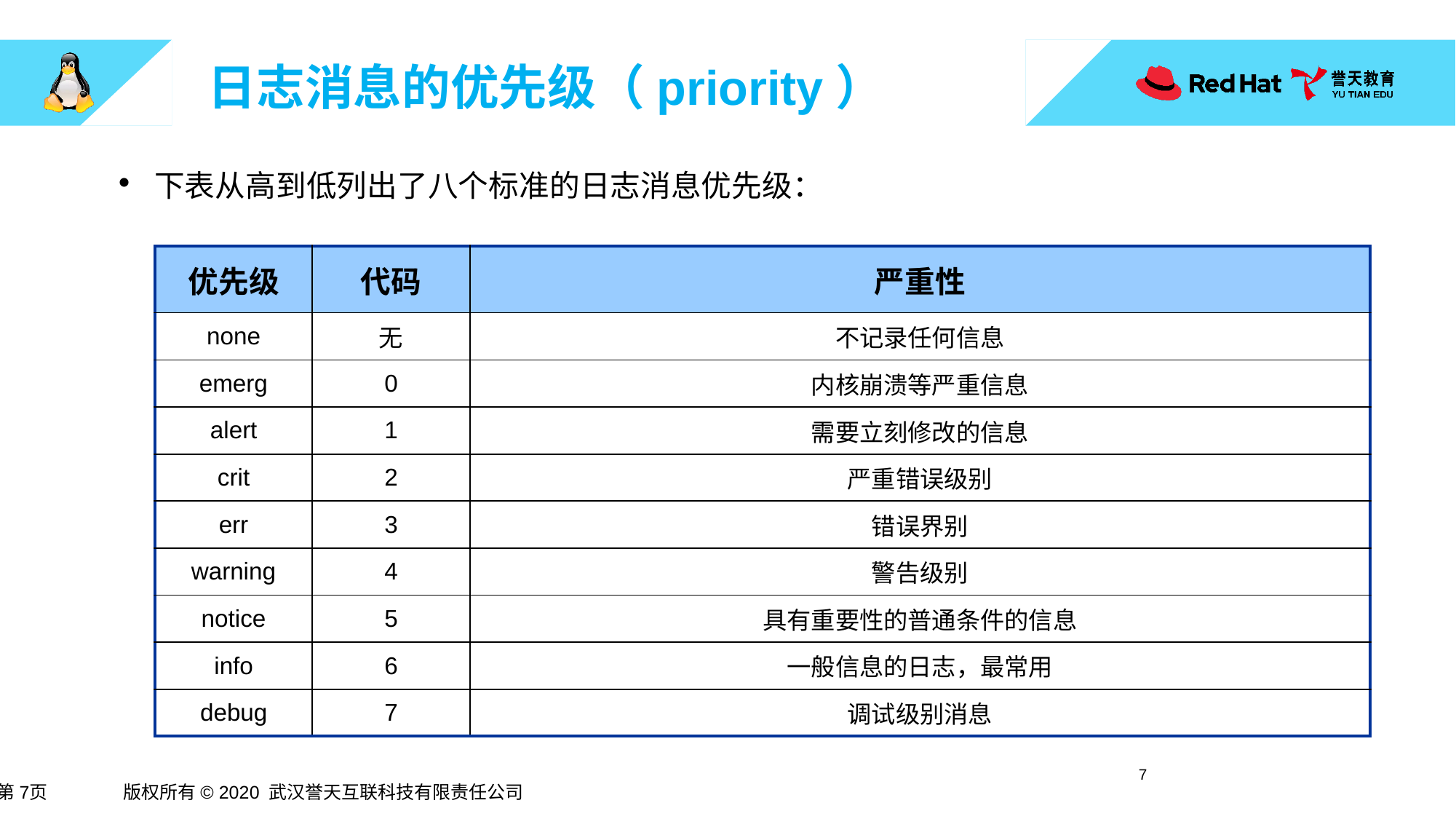

# 日志消息的优先级（priority）
下表从高到低列出了八个标准的日志消息优先级：
| 优先级 | 代码 | 严重性 |
| --- | --- | --- |
| none | 无 | 不记录任何信息 |
| emerg | 0 | 内核崩溃等严重信息 |
| alert | 1 | 需要立刻修改的信息 |
| crit | 2 | 严重错误级别 |
| err | 3 | 错误界别 |
| warning | 4 | 警告级别 |
| notice | 5 | 具有重要性的普通条件的信息 |
| info | 6 | 一般信息的日志，最常用 |
| debug | 7 | 调试级别消息 |
7